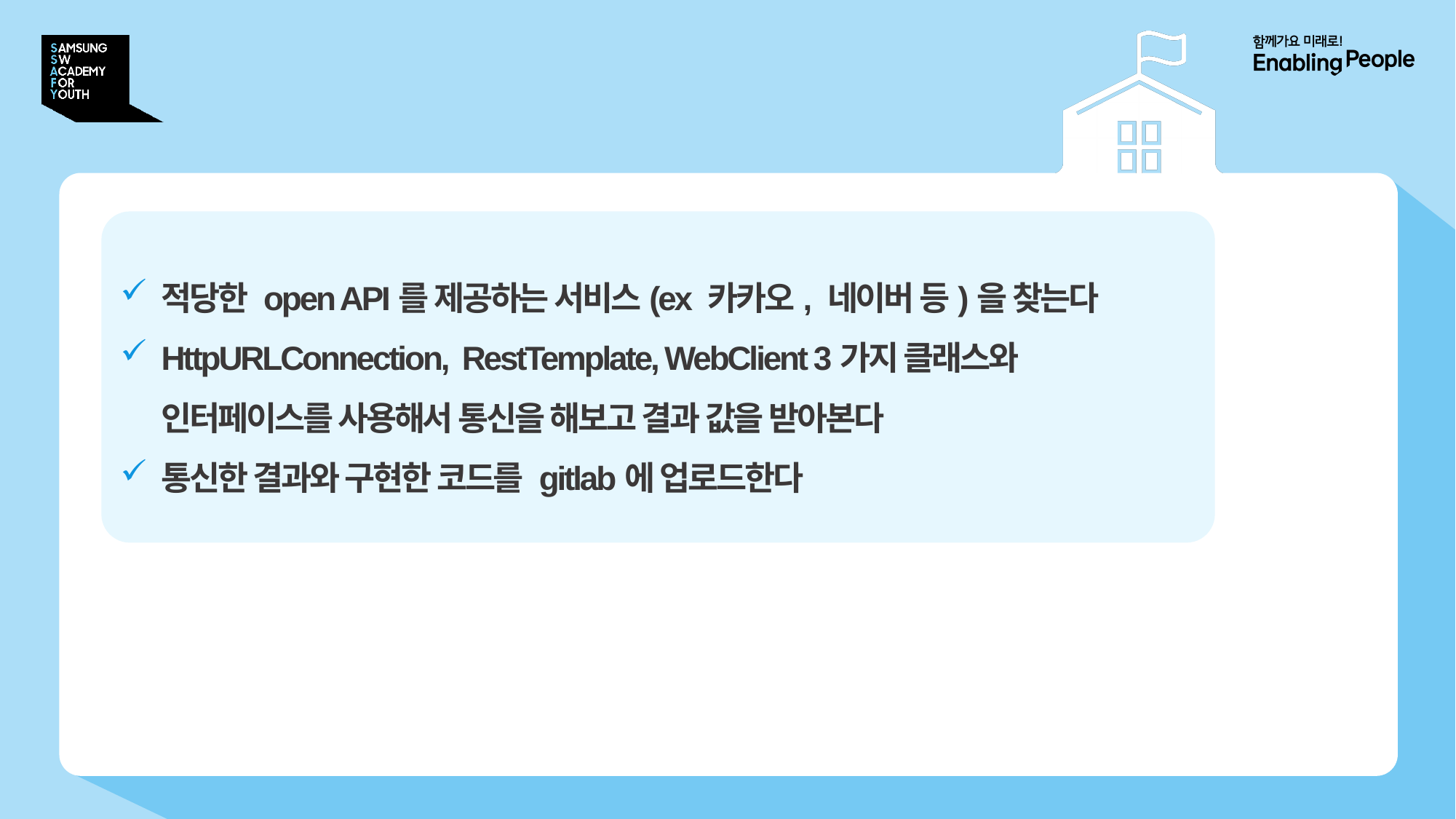

# 할 일?

적당한 open API를 제공하는 서비스(ex 카카오, 네이버 등)을 찾는다
HttpURLConnection,  RestTemplate, WebClient 3가지 클래스와 인터페이스를 사용해서 통신을 해보고 결과 값을 받아본다
통신한 결과와 구현한 코드를 gitlab에 업로드한다